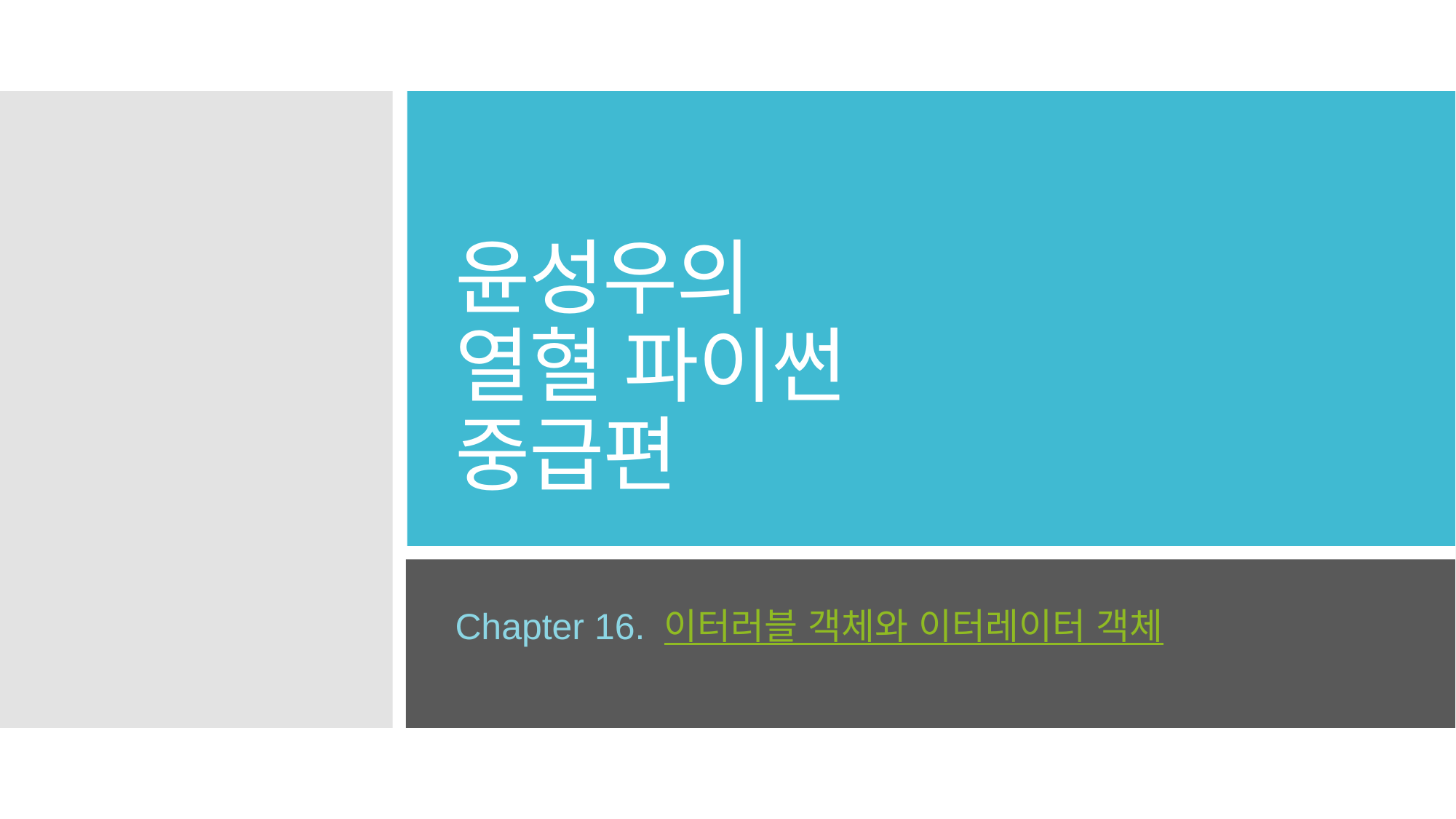

# 윤성우의 열혈 파이썬 중급편

Chapter 16. 이터러블 객체와 이터레이터 객체